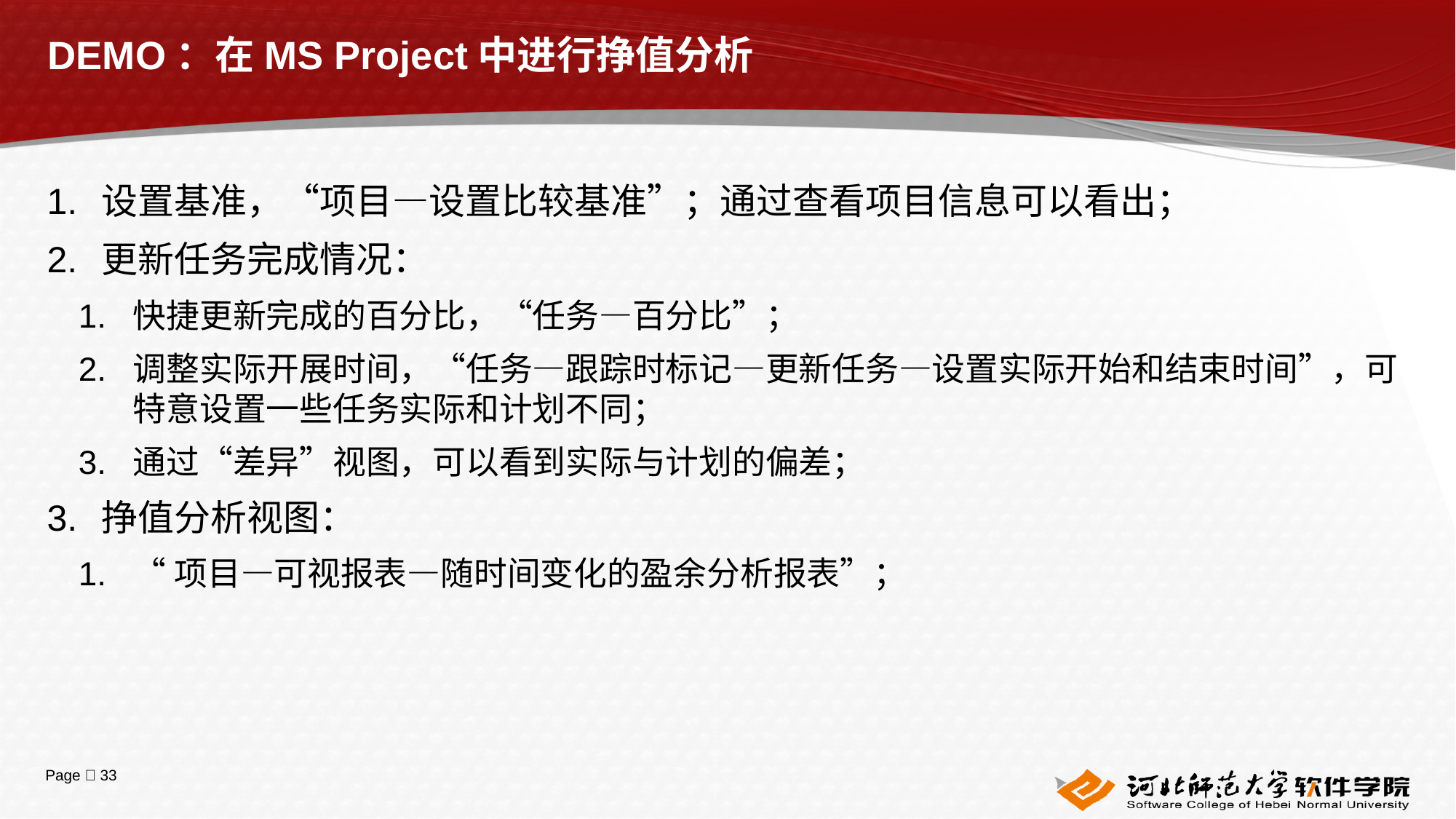

# DEMO：在MS Project中进行挣值分析
设置基准，“项目—设置比较基准”；通过查看项目信息可以看出；
更新任务完成情况：
快捷更新完成的百分比，“任务—百分比”；
调整实际开展时间，“任务—跟踪时标记—更新任务—设置实际开始和结束时间”，可特意设置一些任务实际和计划不同；
通过“差异”视图，可以看到实际与计划的偏差；
挣值分析视图：
“项目—可视报表—随时间变化的盈余分析报表”；